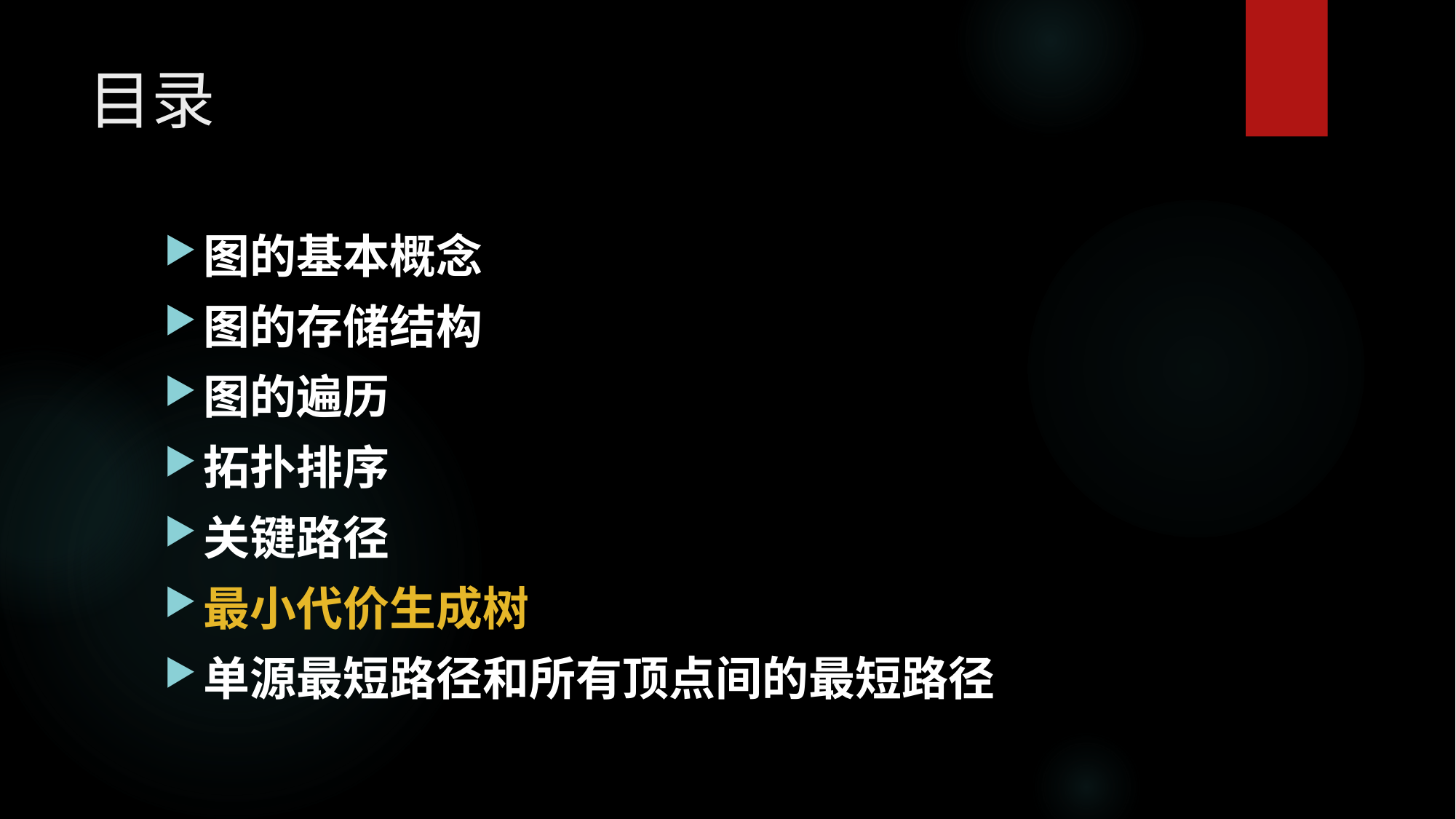

# 目录
图的基本概念
图的存储结构
图的遍历
拓扑排序
关键路径
最小代价生成树
单源最短路径和所有顶点间的最短路径